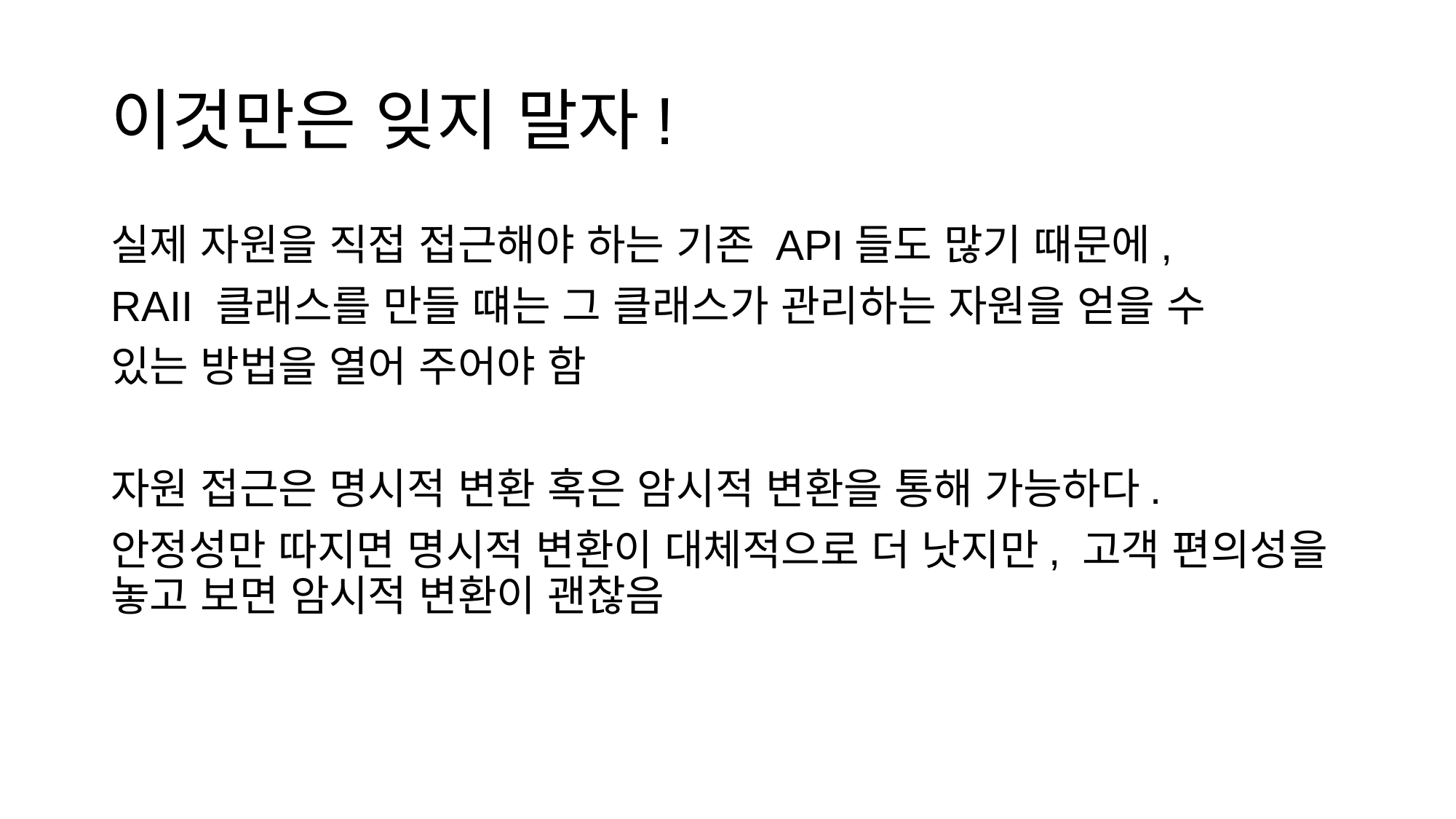

# 이것만은 잊지 말자!
실제 자원을 직접 접근해야 하는 기존 API들도 많기 때문에,
RAII 클래스를 만들 떄는 그 클래스가 관리하는 자원을 얻을 수
있는 방법을 열어 주어야 함

자원 접근은 명시적 변환 혹은 암시적 변환을 통해 가능하다.
안정성만 따지면 명시적 변환이 대체적으로 더 낫지만, 고객 편의성을 놓고 보면 암시적 변환이 괜찮음